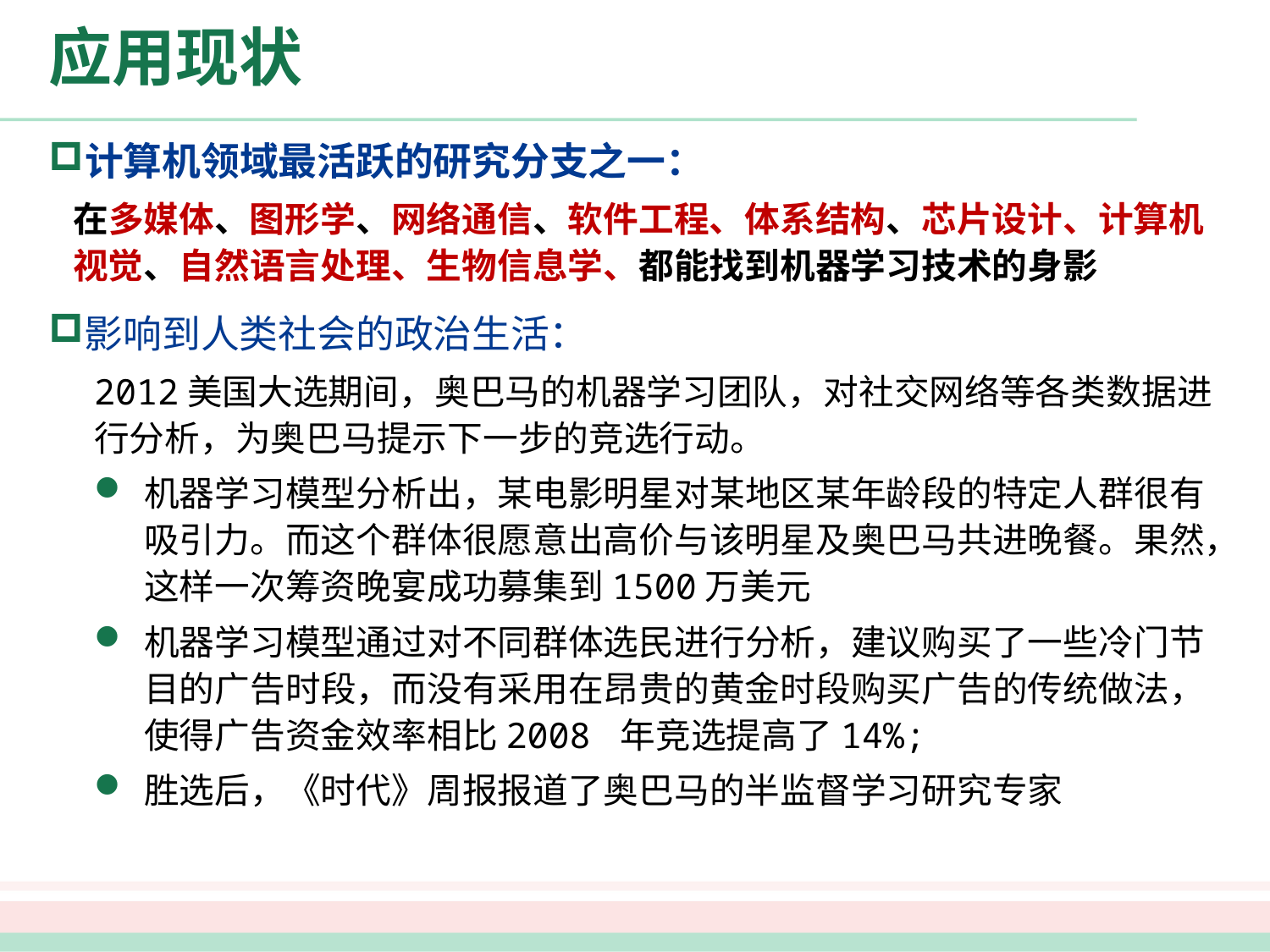

# 应用现状
计算机领域最活跃的研究分支之一：
在多媒体、图形学、网络通信、软件工程、体系结构、芯片设计、计算机视觉、自然语言处理、生物信息学、都能找到机器学习技术的身影
影响到人类社会的政治生活：
2012美国大选期间，奥巴马的机器学习团队，对社交网络等各类数据进行分析，为奥巴马提示下一步的竞选行动。
机器学习模型分析出，某电影明星对某地区某年龄段的特定人群很有吸引力。而这个群体很愿意出高价与该明星及奥巴马共进晚餐。果然，这样一次筹资晚宴成功募集到1500万美元
机器学习模型通过对不同群体选民进行分析，建议购买了一些冷门节目的广告时段，而没有采用在昂贵的黄金时段购买广告的传统做法，使得广告资金效率相比2008 年竞选提高了14%;
胜选后，《时代》周报报道了奥巴马的半监督学习研究专家